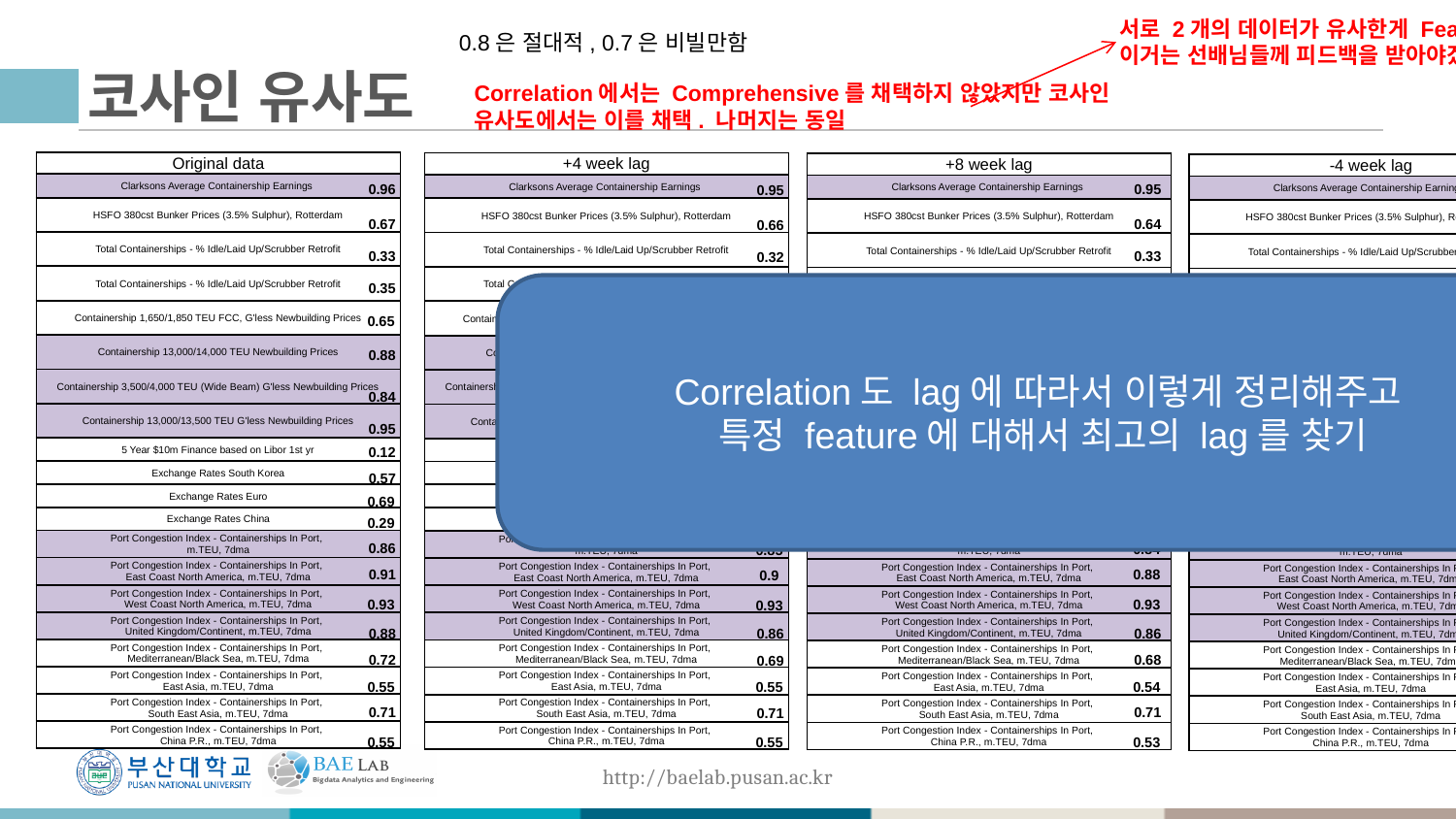

서로 2개의 데이터가 유사한게 Feature Selection의 근거가 될까?
이거는 선배님들께 피드백을 받아야겠다.
0.8은 절대적, 0.7은 비빌만함
# 코사인 유사도
Correlation에서는 Comprehensive를 채택하지 않았지만 코사인 유사도에서는 이를 채택. 나머지는 동일
| Original data |
| --- |
| Clarksons Average Containership Earnings |
| HSFO 380cst Bunker Prices (3.5% Sulphur), Rotterdam |
| Total Containerships - % Idle/Laid Up/Scrubber Retrofit |
| Total Containerships - % Idle/Laid Up/Scrubber Retrofit |
| Containership 1,650/1,850 TEU FCC, G'less Newbuilding Prices |
| Containership 13,000/14,000 TEU Newbuilding Prices |
| Containership 3,500/4,000 TEU (Wide Beam) G'less Newbuilding Prices |
| Containership 13,000/13,500 TEU G'less Newbuilding Prices |
| 5 Year $10m Finance based on Libor 1st yr |
| Exchange Rates South Korea |
| Exchange Rates Euro |
| Exchange Rates China |
| Port Congestion Index - Containerships In Port, m.TEU, 7dma |
| Port Congestion Index - Containerships In Port, East Coast North America, m.TEU, 7dma |
| Port Congestion Index - Containerships In Port, West Coast North America, m.TEU, 7dma |
| Port Congestion Index - Containerships In Port, United Kingdom/Continent, m.TEU, 7dma |
| Port Congestion Index - Containerships In Port, Mediterranean/Black Sea, m.TEU, 7dma |
| Port Congestion Index - Containerships In Port, East Asia, m.TEU, 7dma |
| Port Congestion Index - Containerships In Port, South East Asia, m.TEU, 7dma |
| Port Congestion Index - Containerships In Port, China P.R., m.TEU, 7dma |
| +4 week lag |
| --- |
| Clarksons Average Containership Earnings |
| HSFO 380cst Bunker Prices (3.5% Sulphur), Rotterdam |
| Total Containerships - % Idle/Laid Up/Scrubber Retrofit |
| Total Containerships - % Idle/Laid Up/Scrubber Retrofit |
| Containership 1,650/1,850 TEU FCC, G'less Newbuilding Prices |
| Containership 13,000/14,000 TEU Newbuilding Prices |
| Containership 3,500/4,000 TEU (Wide Beam) G'less Newbuilding Prices |
| Containership 13,000/13,500 TEU G'less Newbuilding Prices |
| 5 Year $10m Finance based on Libor 1st yr |
| Exchange Rates South Korea |
| Exchange Rates Euro |
| Exchange Rates China |
| Port Congestion Index - Containerships In Port, m.TEU, 7dma |
| Port Congestion Index - Containerships In Port, East Coast North America, m.TEU, 7dma |
| Port Congestion Index - Containerships In Port, West Coast North America, m.TEU, 7dma |
| Port Congestion Index - Containerships In Port, United Kingdom/Continent, m.TEU, 7dma |
| Port Congestion Index - Containerships In Port, Mediterranean/Black Sea, m.TEU, 7dma |
| Port Congestion Index - Containerships In Port, East Asia, m.TEU, 7dma |
| Port Congestion Index - Containerships In Port, South East Asia, m.TEU, 7dma |
| Port Congestion Index - Containerships In Port, China P.R., m.TEU, 7dma |
| +8 week lag |
| --- |
| Clarksons Average Containership Earnings |
| HSFO 380cst Bunker Prices (3.5% Sulphur), Rotterdam |
| Total Containerships - % Idle/Laid Up/Scrubber Retrofit |
| Total Containerships - % Idle/Laid Up/Scrubber Retrofit |
| Containership 1,650/1,850 TEU FCC, G'less Newbuilding Prices |
| Containership 13,000/14,000 TEU Newbuilding Prices |
| Containership 3,500/4,000 TEU (Wide Beam) G'less Newbuilding Prices |
| Containership 13,000/13,500 TEU G'less Newbuilding Prices |
| 5 Year $10m Finance based on Libor 1st yr |
| Exchange Rates South Korea |
| Exchange Rates Euro |
| Exchange Rates China |
| Port Congestion Index - Containerships In Port, m.TEU, 7dma |
| Port Congestion Index - Containerships In Port, East Coast North America, m.TEU, 7dma |
| Port Congestion Index - Containerships In Port, West Coast North America, m.TEU, 7dma |
| Port Congestion Index - Containerships In Port, United Kingdom/Continent, m.TEU, 7dma |
| Port Congestion Index - Containerships In Port, Mediterranean/Black Sea, m.TEU, 7dma |
| Port Congestion Index - Containerships In Port, East Asia, m.TEU, 7dma |
| Port Congestion Index - Containerships In Port, South East Asia, m.TEU, 7dma |
| Port Congestion Index - Containerships In Port, China P.R., m.TEU, 7dma |
| -4 week lag |
| --- |
| Clarksons Average Containership Earnings |
| HSFO 380cst Bunker Prices (3.5% Sulphur), Rotterdam |
| Total Containerships - % Idle/Laid Up/Scrubber Retrofit |
| Total Containerships - % Idle/Laid Up/Scrubber Retrofit |
| Containership 1,650/1,850 TEU FCC, G'less Newbuilding Prices |
| Containership 13,000/14,000 TEU Newbuilding Prices |
| Containership 3,500/4,000 TEU (Wide Beam) G'less Newbuilding Prices |
| Containership 13,000/13,500 TEU G'less Newbuilding Prices |
| 5 Year $10m Finance based on Libor 1st yr |
| Exchange Rates South Korea |
| Exchange Rates Euro |
| Exchange Rates China |
| Port Congestion Index - Containerships In Port, m.TEU, 7dma |
| Port Congestion Index - Containerships In Port, East Coast North America, m.TEU, 7dma |
| Port Congestion Index - Containerships In Port, West Coast North America, m.TEU, 7dma |
| Port Congestion Index - Containerships In Port, United Kingdom/Continent, m.TEU, 7dma |
| Port Congestion Index - Containerships In Port, Mediterranean/Black Sea, m.TEU, 7dma |
| Port Congestion Index - Containerships In Port, East Asia, m.TEU, 7dma |
| Port Congestion Index - Containerships In Port, South East Asia, m.TEU, 7dma |
| Port Congestion Index - Containerships In Port, China P.R., m.TEU, 7dma |
| -4 week lag |
| --- |
| Clarksons Average Containership Earnings |
| HSFO 380cst Bunker Prices (3.5% Sulphur), Rotterdam |
| Total Containerships - % Idle/Laid Up/Scrubber Retrofit |
| Total Containerships - % Idle/Laid Up/Scrubber Retrofit |
| Containership 1,650/1,850 TEU FCC, G'less Newbuilding Prices |
| Containership 13,000/14,000 TEU Newbuilding Prices |
| Containership 3,500/4,000 TEU (Wide Beam) G'less Newbuilding Prices |
| Containership 13,000/13,500 TEU G'less Newbuilding Prices |
| 5 Year $10m Finance based on Libor 1st yr |
| Exchange Rates South Korea |
| Exchange Rates Euro |
| Exchange Rates China |
| Port Congestion Index - Containerships In Port, m.TEU, 7dma |
| Port Congestion Index - Containerships In Port, East Coast North America, m.TEU, 7dma |
| Port Congestion Index - Containerships In Port, West Coast North America, m.TEU, 7dma |
| Port Congestion Index - Containerships In Port, United Kingdom/Continent, m.TEU, 7dma |
| Port Congestion Index - Containerships In Port, Mediterranean/Black Sea, m.TEU, 7dma |
| Port Congestion Index - Containerships In Port, East Asia, m.TEU, 7dma |
| Port Congestion Index - Containerships In Port, South East Asia, m.TEU, 7dma |
| Port Congestion Index - Containerships In Port, China P.R., m.TEU, 7dma |
0.96
0.67
0.33
0.35
0.65
0.88
0.84
0.95
0.12
0.57
0.69
0.29
0.86
0.91
0.93
0.88
0.72
0.55
0.71
0.55
0.95
0.64
0.33
0.35
0.59
0.84
0.81
0.93
0.13
0.53
0.69
0.31
0.84
0.88
0.93
0.86
0.68
0.54
0.71
0.53
0.95
0.66
0.32
0.35
0.62
0.86
0.82
0.94
0.13
0.55
0.69
0.3
0.85
0.9
0.93
0.86
0.69
0.55
0.71
0.55
0.96
0.67
0.33
0.35
0.64
0.88
0.85
0.95
0.12
0.57
0.7
0.29
0.86
0.91
0.93
0.88
0.72
0.55
0.71
0.55
0.96
0.67
0.27
0.32
0.64
0.88
0.85
0.95
0.12
0.56
0.72
0.29
0.86
0.91
0.93
0.88
0.72
0.55
0.71
0.55
Correlation도 lag에 따라서 이렇게 정리해주고
특정 feature에 대해서 최고의 lag를 찾기